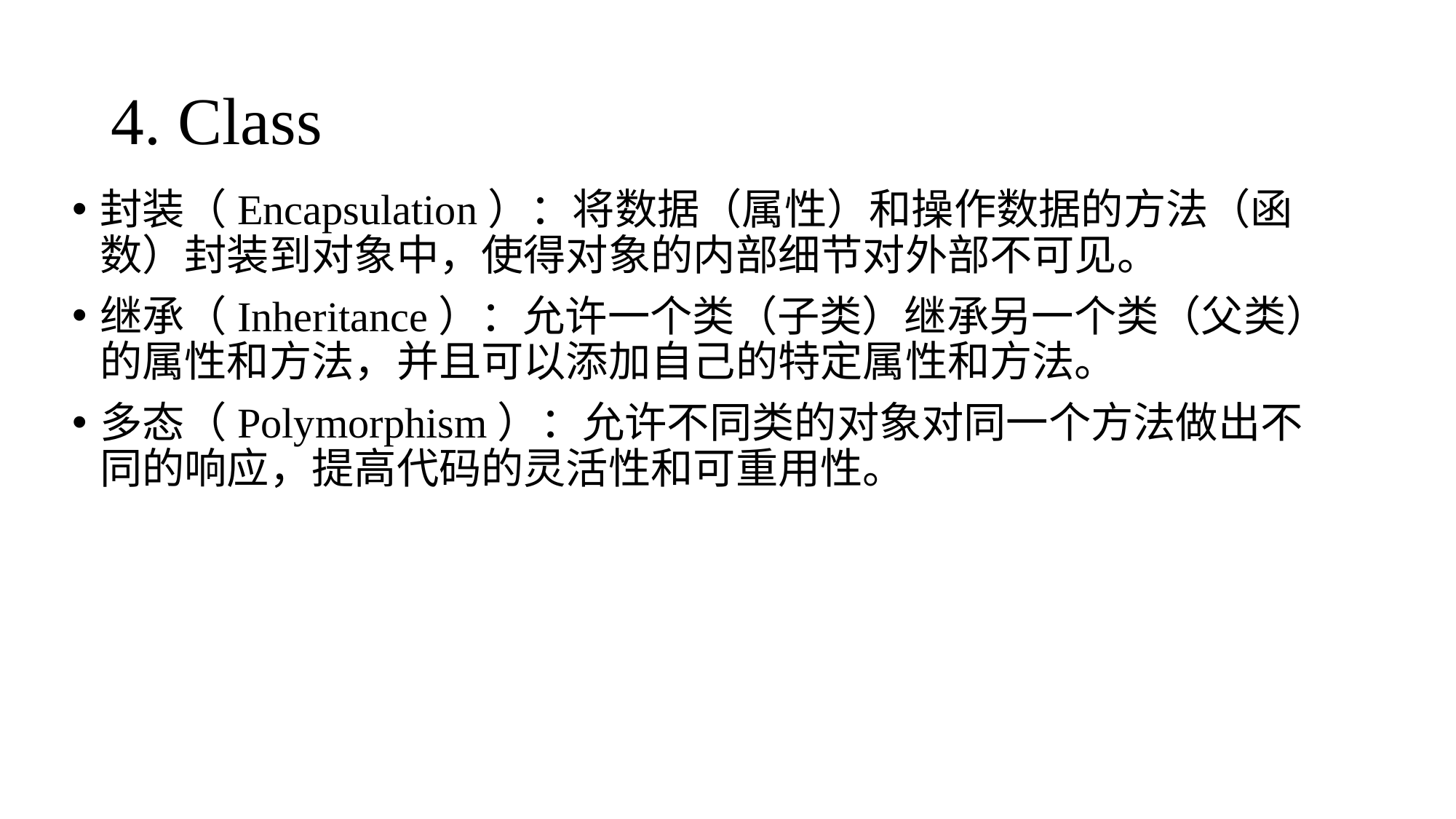

# 4. Class
封装（Encapsulation）：将数据（属性）和操作数据的方法（函数）封装到对象中，使得对象的内部细节对外部不可见。
继承（Inheritance）：允许一个类（子类）继承另一个类（父类）的属性和方法，并且可以添加自己的特定属性和方法。
多态（Polymorphism）：允许不同类的对象对同一个方法做出不同的响应，提高代码的灵活性和可重用性。